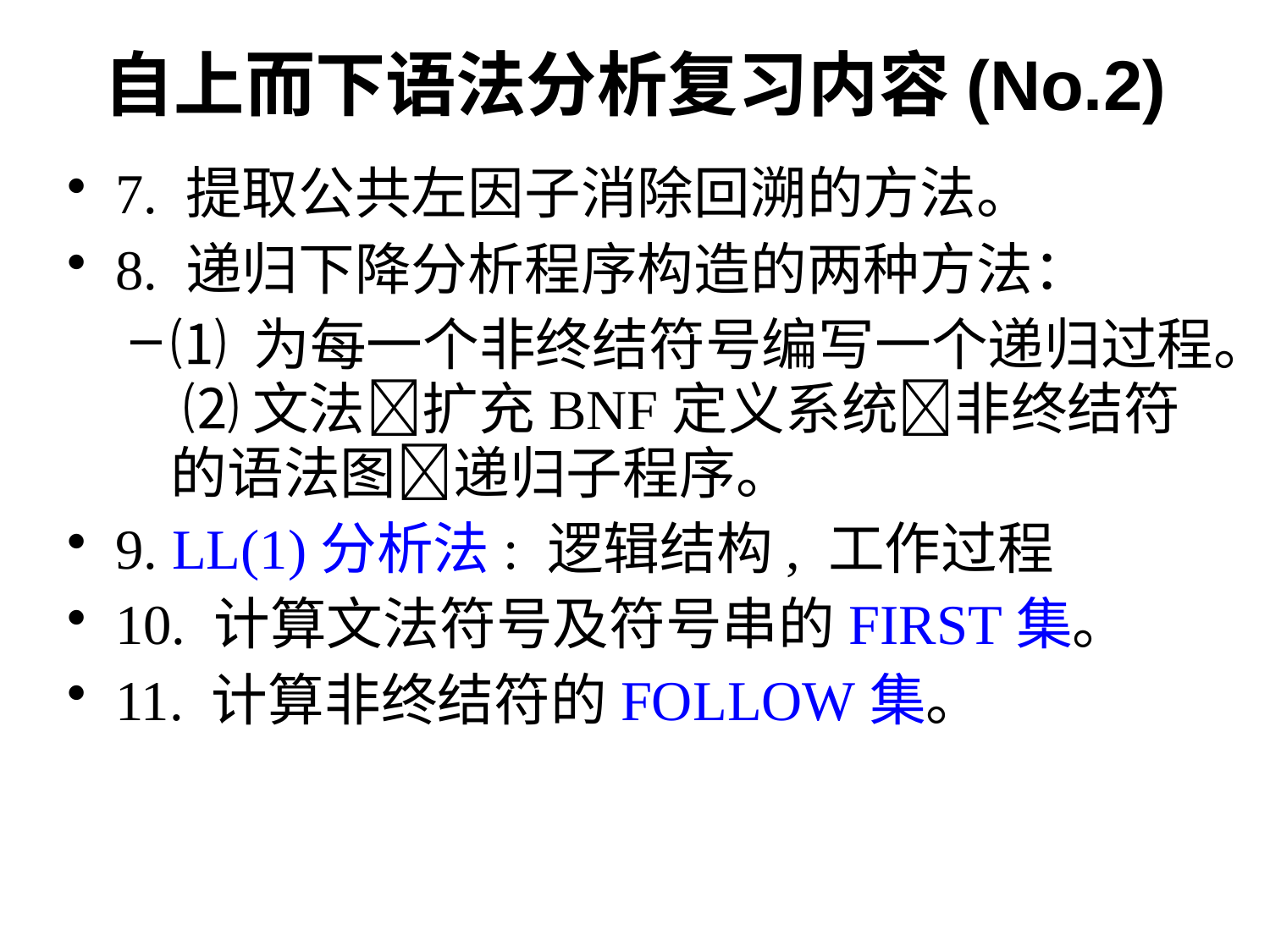

# 自上而下语法分析复习内容(No.2)
7. 提取公共左因子消除回溯的方法。
8. 递归下降分析程序构造的两种方法：
⑴ 为每一个非终结符号编写一个递归过程。 ⑵ 文法⇒扩充BNF定义系统⇒非终结符的语法图⇒递归子程序。
9. LL(1)分析法: 逻辑结构, 工作过程
10. 计算文法符号及符号串的FIRST集。
11. 计算非终结符的FOLLOW集。